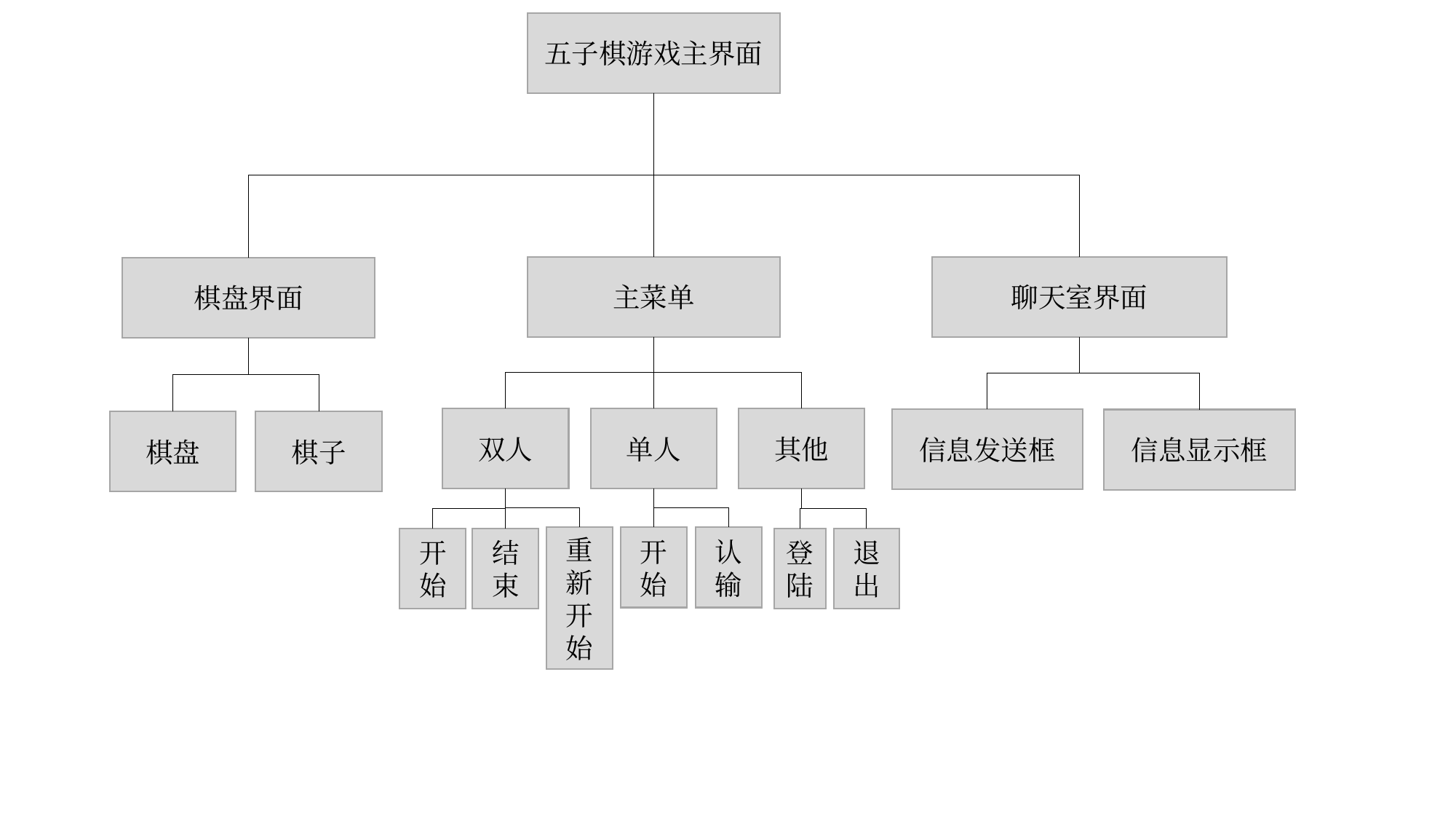

五子棋游戏主界面
主菜单
聊天室界面
棋盘界面
双人
单人
其他
信息发送框
信息显示框
棋盘
棋子
认输
重新开始
开始
开始
结束
登陆
退出